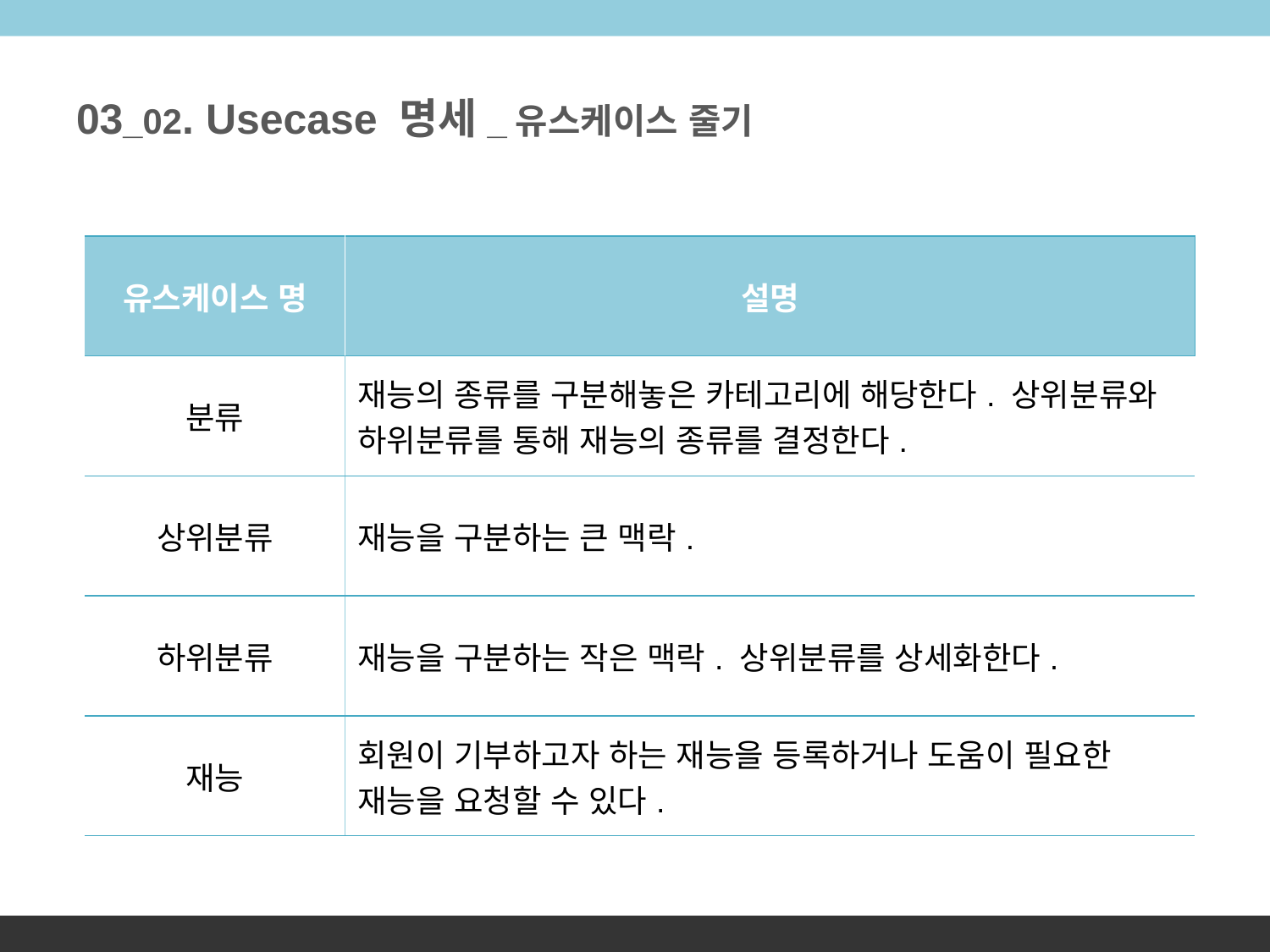

# 03_02. Usecase 명세_유스케이스 줄기
| 유스케이스 명 | 설명 |
| --- | --- |
| 분류 | 재능의 종류를 구분해놓은 카테고리에 해당한다. 상위분류와 하위분류를 통해 재능의 종류를 결정한다. |
| 상위분류 | 재능을 구분하는 큰 맥락. |
| 하위분류 | 재능을 구분하는 작은 맥락. 상위분류를 상세화한다. |
| 재능 | 회원이 기부하고자 하는 재능을 등록하거나 도움이 필요한 재능을 요청할 수 있다. |
/Team Project  KIWI/
8